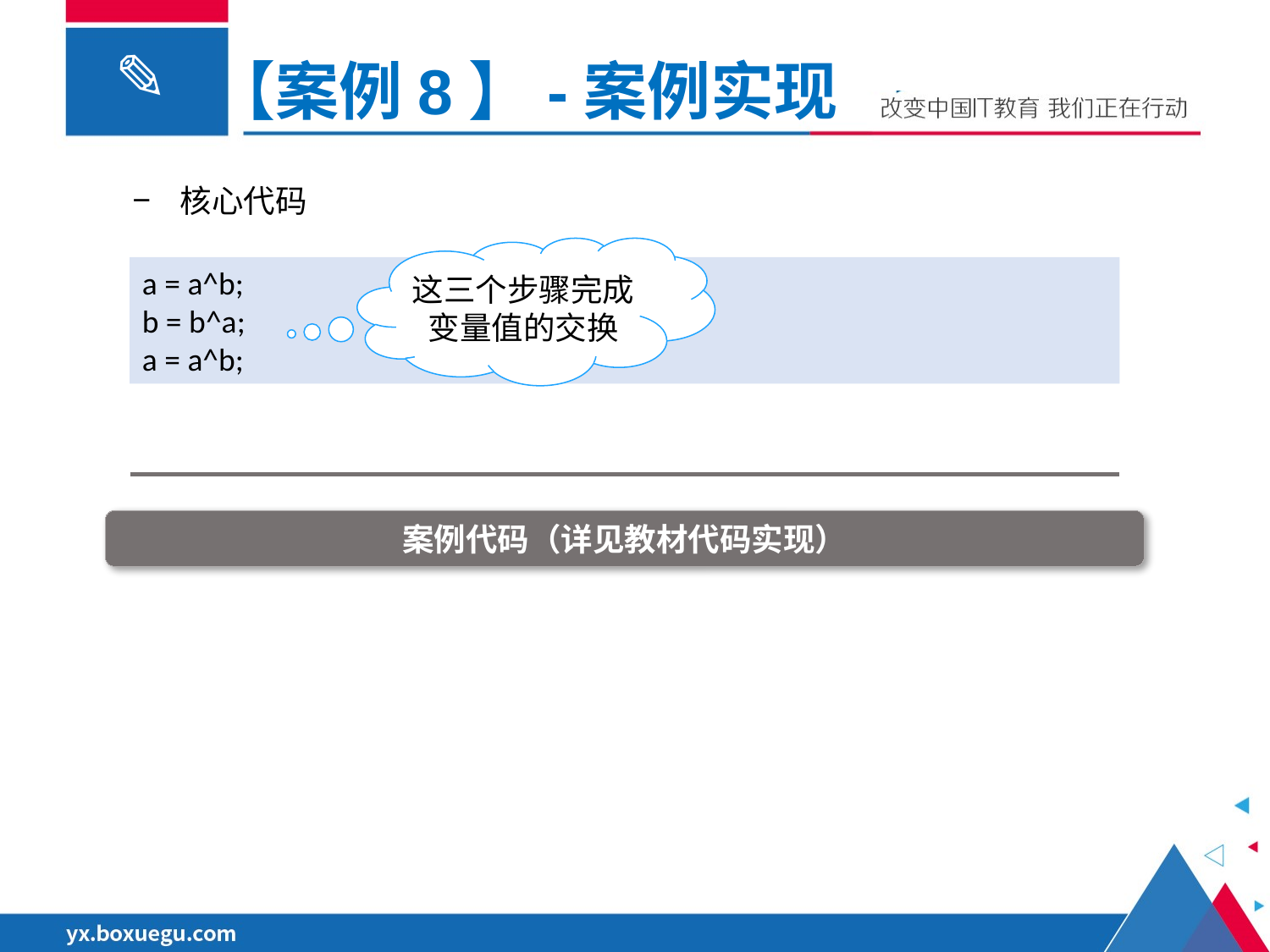

【案例8】-案例实现
核心代码
这三个步骤完成
变量值的交换
a = a^b;
b = b^a;
a = a^b;
案例代码（详见教材代码实现）